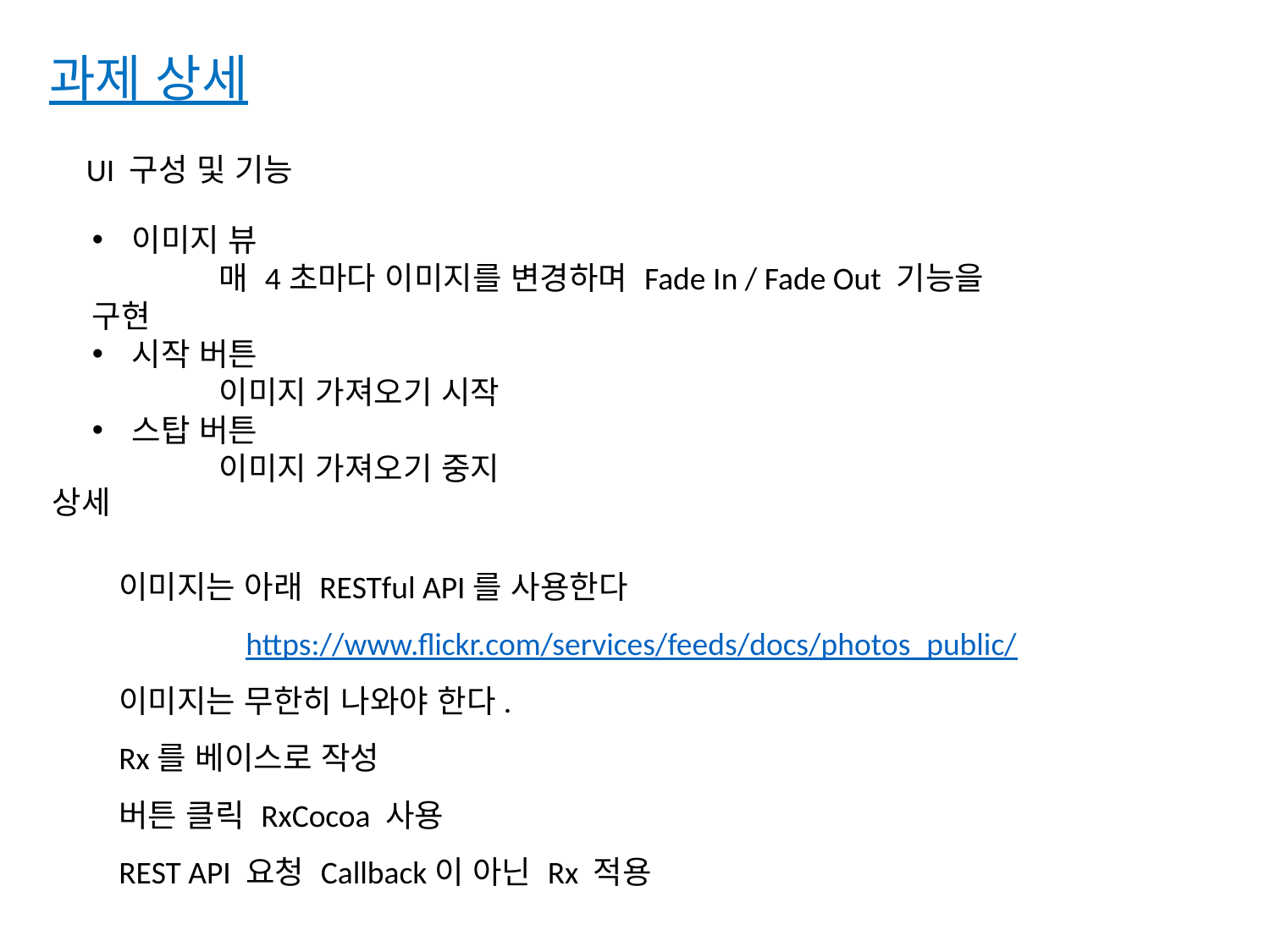

과제 상세
UI 구성 및 기능
이미지 뷰
	매 4초마다 이미지를 변경하며 Fade In / Fade Out 기능을 구현
시작 버튼
	이미지 가져오기 시작
스탑 버튼
	이미지 가져오기 중지
상세
이미지는 아래 RESTful API를 사용한다
	https://www.flickr.com/services/feeds/docs/photos_public/
이미지는 무한히 나와야 한다.
Rx를 베이스로 작성
버튼 클릭 RxCocoa 사용
REST API 요청 Callback이 아닌 Rx 적용